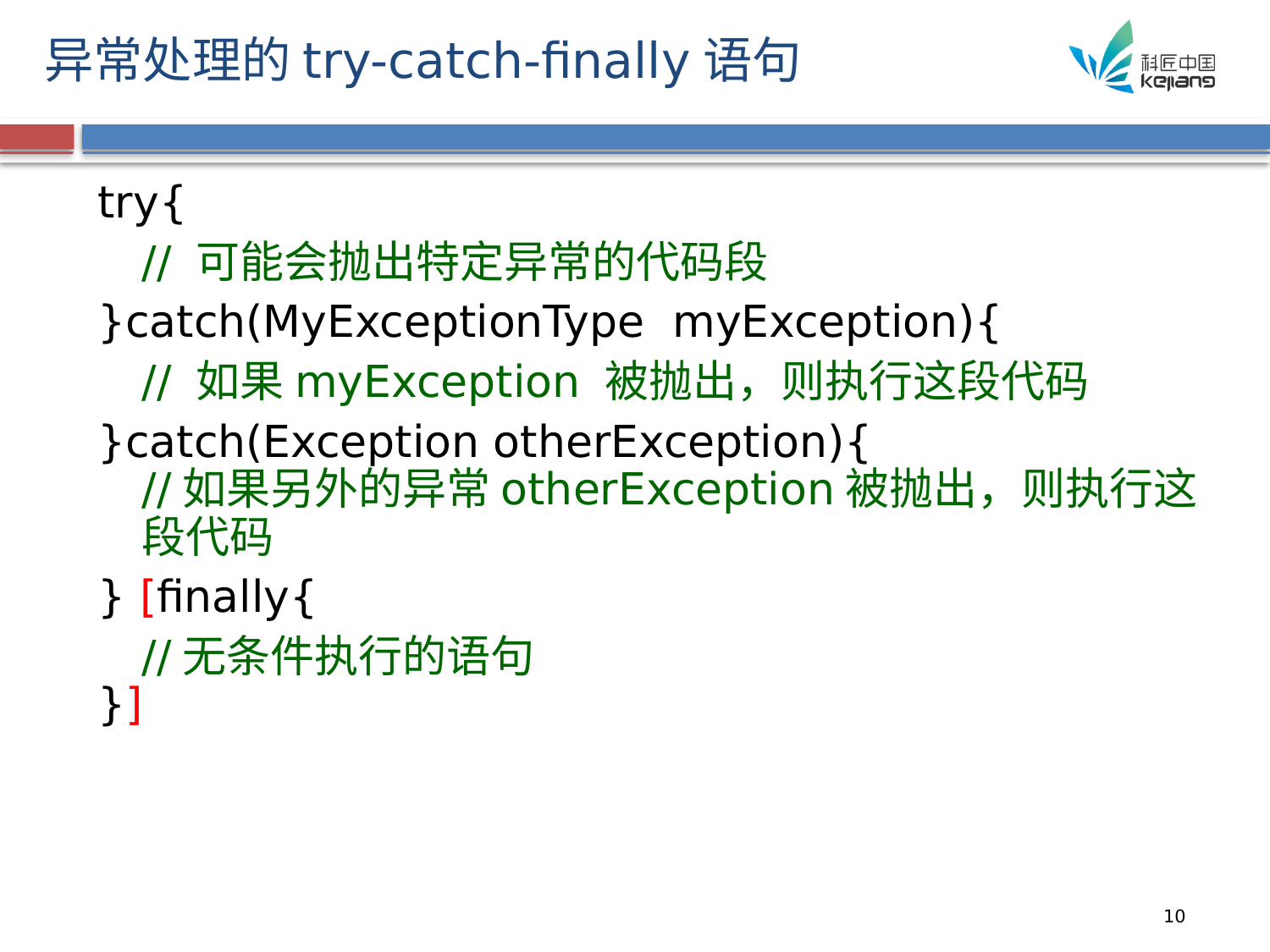

# 异常处理的try-catch-finally语句
try{
	// 可能会抛出特定异常的代码段
}catch(MyExceptionType  myException){
	// 如果myException 被抛出，则执行这段代码
}catch(Exception otherException){
//如果另外的异常otherException被抛出，则执行这段代码
} [finally{
	//无条件执行的语句
}]
10